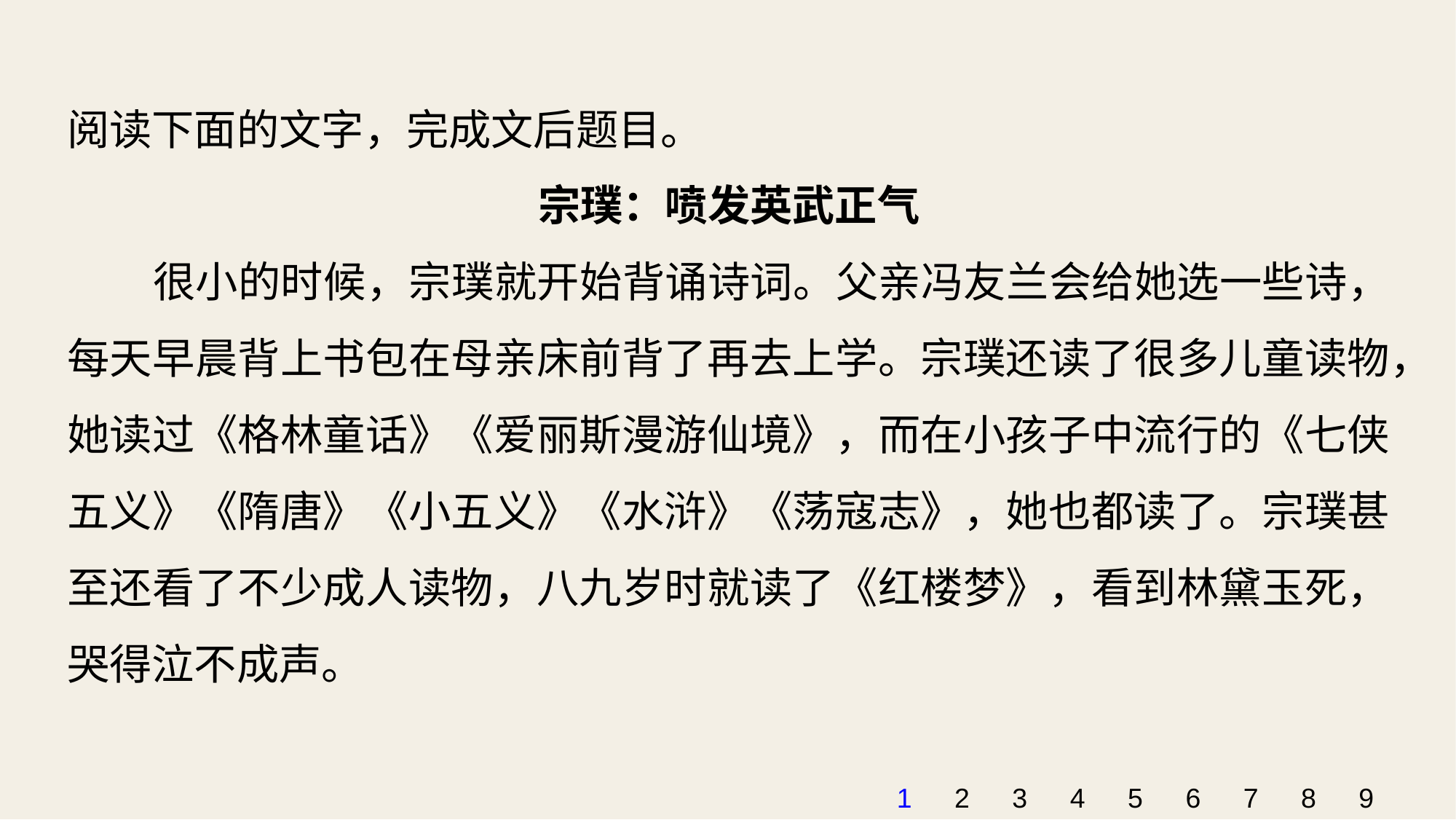

阅读下面的文字，完成文后题目。
宗璞：喷发英武正气
很小的时候，宗璞就开始背诵诗词。父亲冯友兰会给她选一些诗，每天早晨背上书包在母亲床前背了再去上学。宗璞还读了很多儿童读物，她读过《格林童话》《爱丽斯漫游仙境》，而在小孩子中流行的《七侠五义》《隋唐》《小五义》《水浒》《荡寇志》，她也都读了。宗璞甚至还看了不少成人读物，八九岁时就读了《红楼梦》，看到林黛玉死，哭得泣不成声。
1
2
3
4
5
6
7
8
9